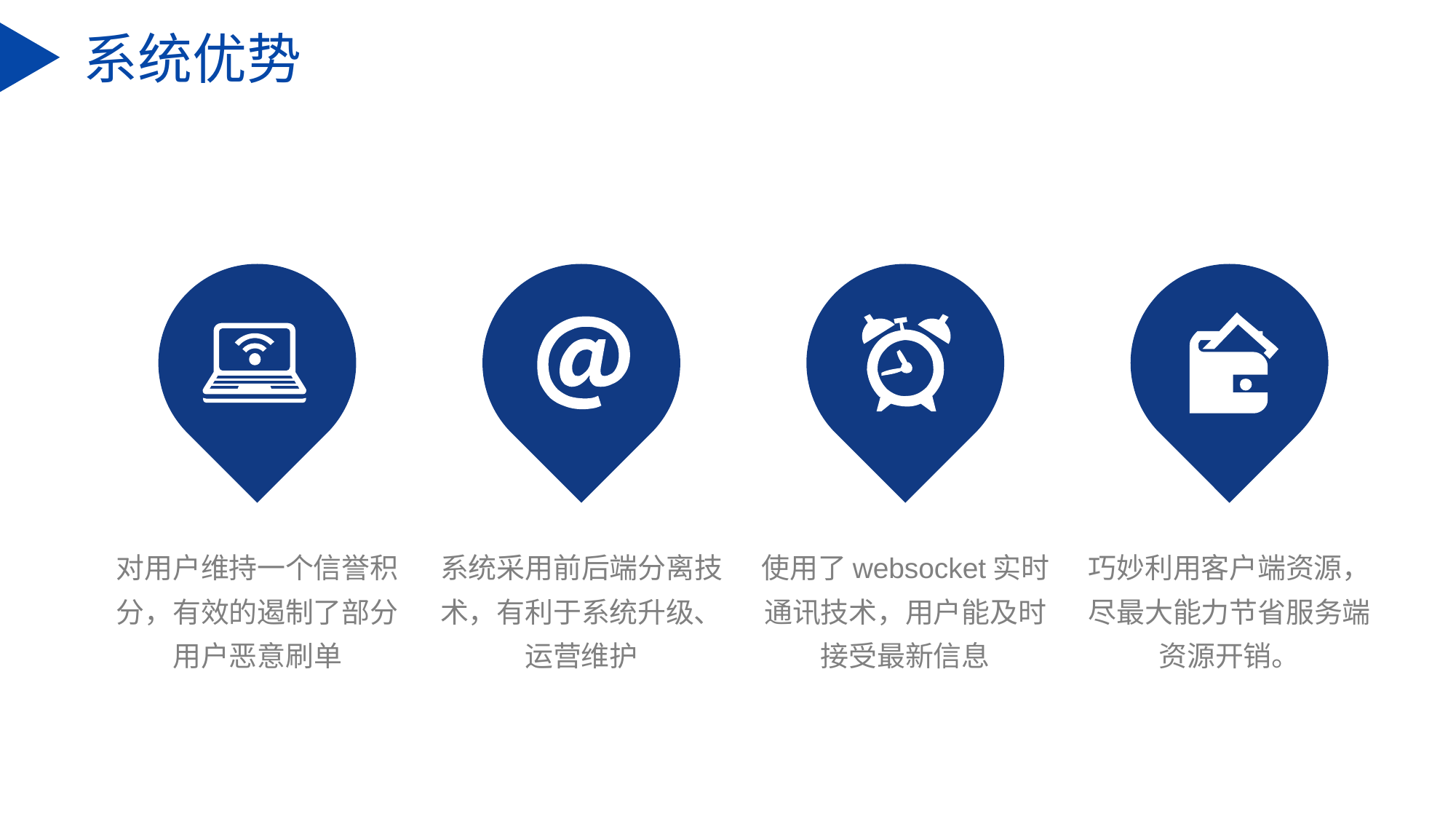

系统优势

对用户维持一个信誉积分，有效的遏制了部分用户恶意刷单
系统采用前后端分离技术，有利于系统升级、运营维护
使用了websocket实时通讯技术，用户能及时接受最新信息
巧妙利用客户端资源，尽最大能力节省服务端资源开销。